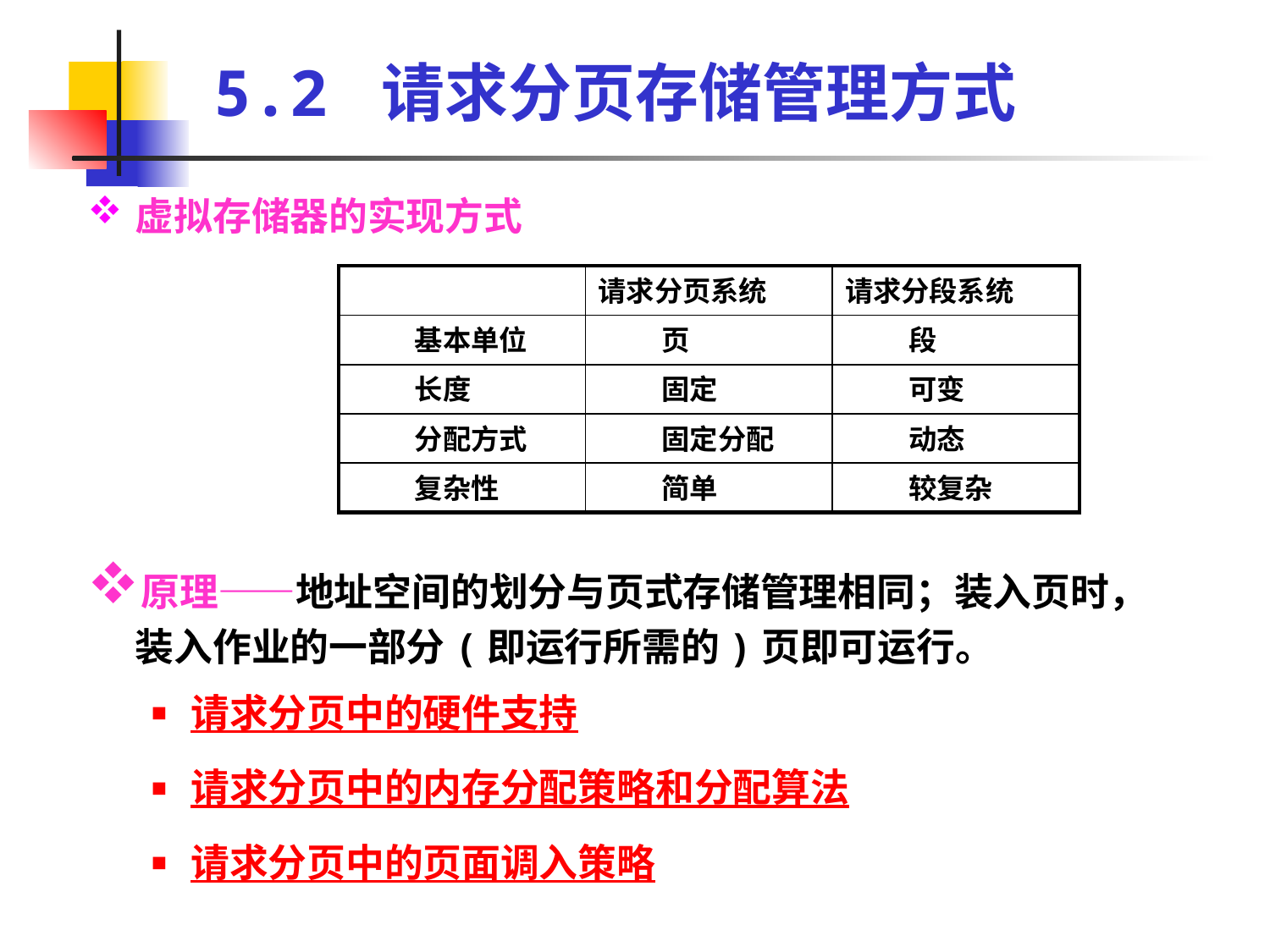

# 5.2 请求分页存储管理方式
虚拟存储器的实现方式

原理——地址空间的划分与页式存储管理相同；装入页时，装入作业的一部分(即运行所需的)页即可运行。
请求分页中的硬件支持
请求分页中的内存分配策略和分配算法
请求分页中的页面调入策略
|  | 请求分页系统 | 请求分段系统 |
| --- | --- | --- |
| 基本单位 | 页 | 段 |
| 长度 | 固定 | 可变 |
| 分配方式 | 固定分配 | 动态 |
| 复杂性 | 简单 | 较复杂 |